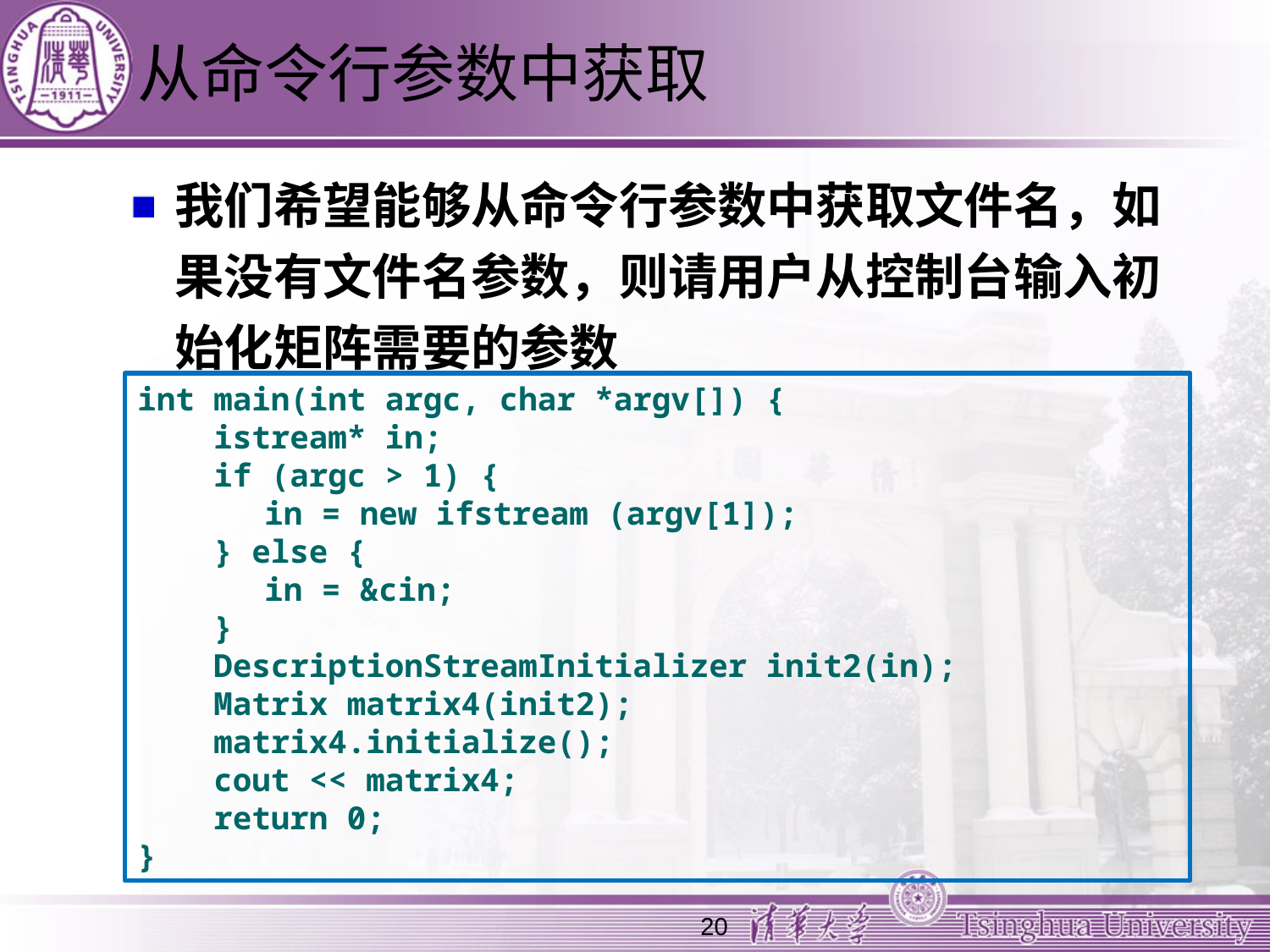

# 从命令行参数中获取
我们希望能够从命令行参数中获取文件名，如果没有文件名参数，则请用户从控制台输入初始化矩阵需要的参数
int main(int argc, char *argv[]) {
    istream* in;
    if (argc > 1) {
	in = new ifstream (argv[1]);
    } else {
	in = &cin;
    }
    DescriptionStreamInitializer init2(in);
    Matrix matrix4(init2);
    matrix4.initialize();
    cout << matrix4;
    return 0;
}
20